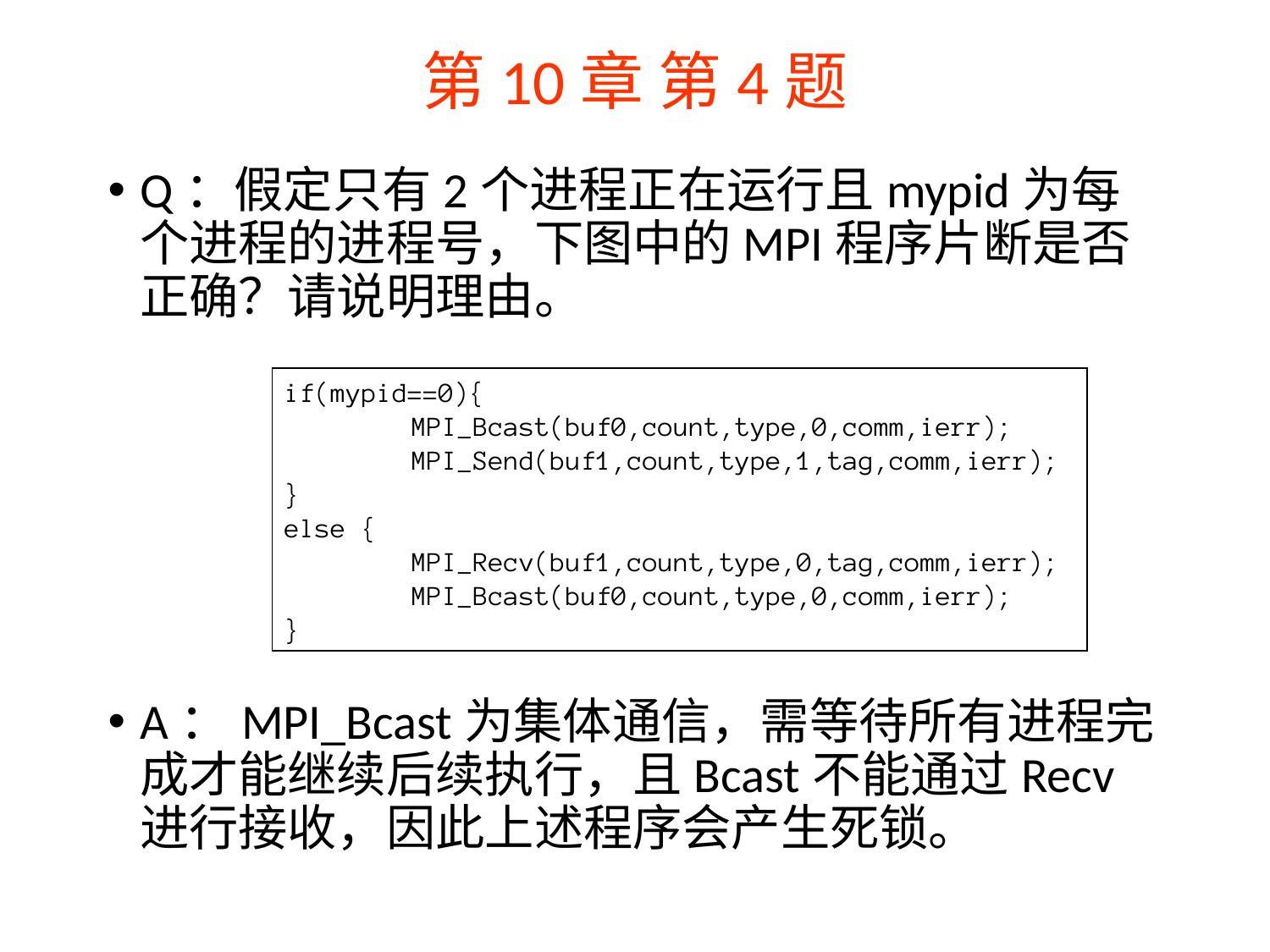

# 第10章 第4题
Q：假定只有2个进程正在运行且mypid为每个进程的进程号，下图中的MPI程序片断是否正确？请说明理由。

A：MPI_Bcast为集体通信，需等待所有进程完成才能继续后续执行，且Bcast不能通过Recv进行接收，因此上述程序会产生死锁。
if(mypid==0){
	MPI_Bcast(buf0,count,type,0,comm,ierr);
	MPI_Send(buf1,count,type,1,tag,comm,ierr);
}
else {
	MPI_Recv(buf1,count,type,0,tag,comm,ierr);
	MPI_Bcast(buf0,count,type,0,comm,ierr);
}